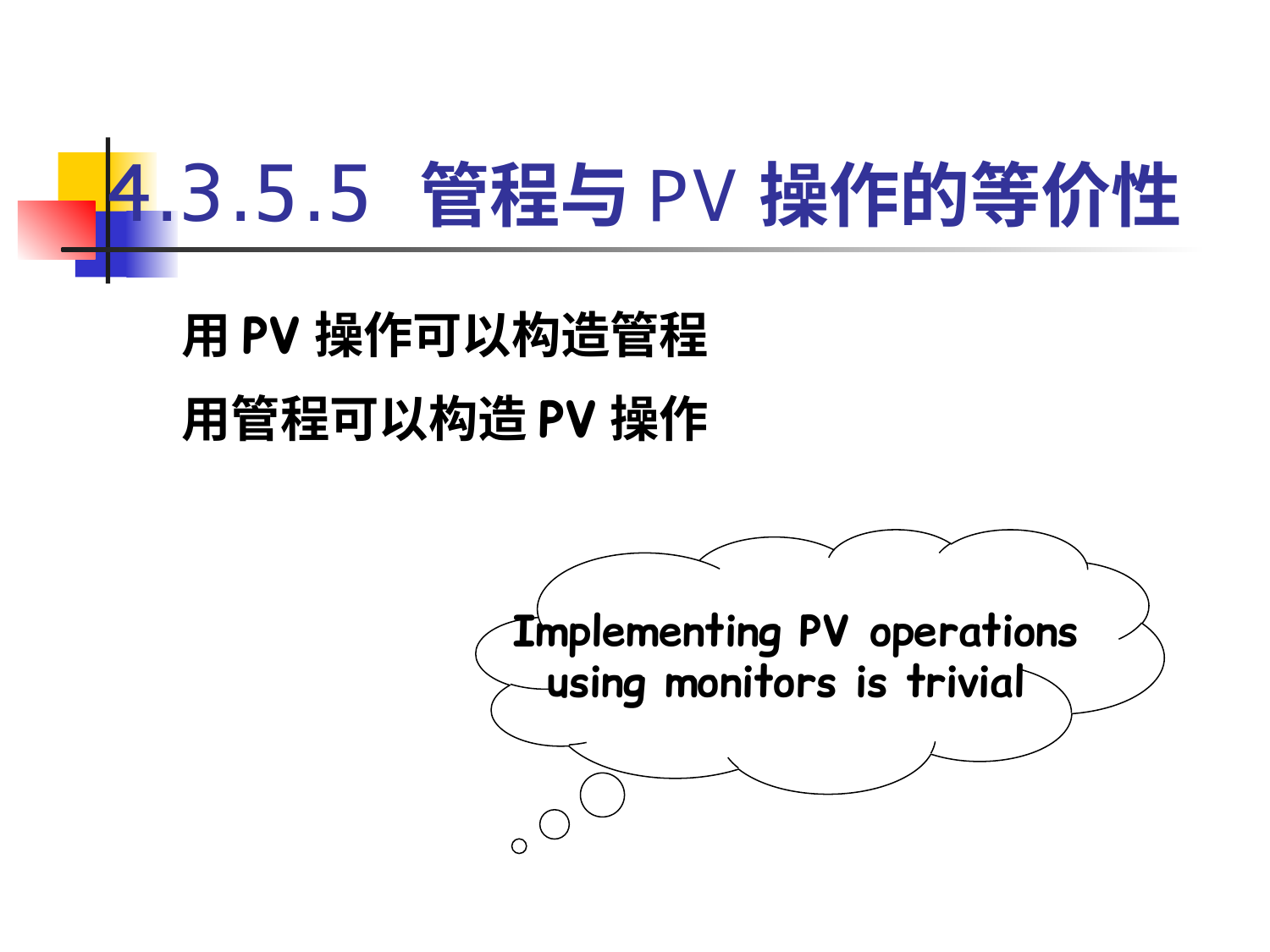

# 4.3.5.5 管程与PV操作的等价性
用PV操作可以构造管程
用管程可以构造PV操作

Implementing PV operations
using monitors is trivial